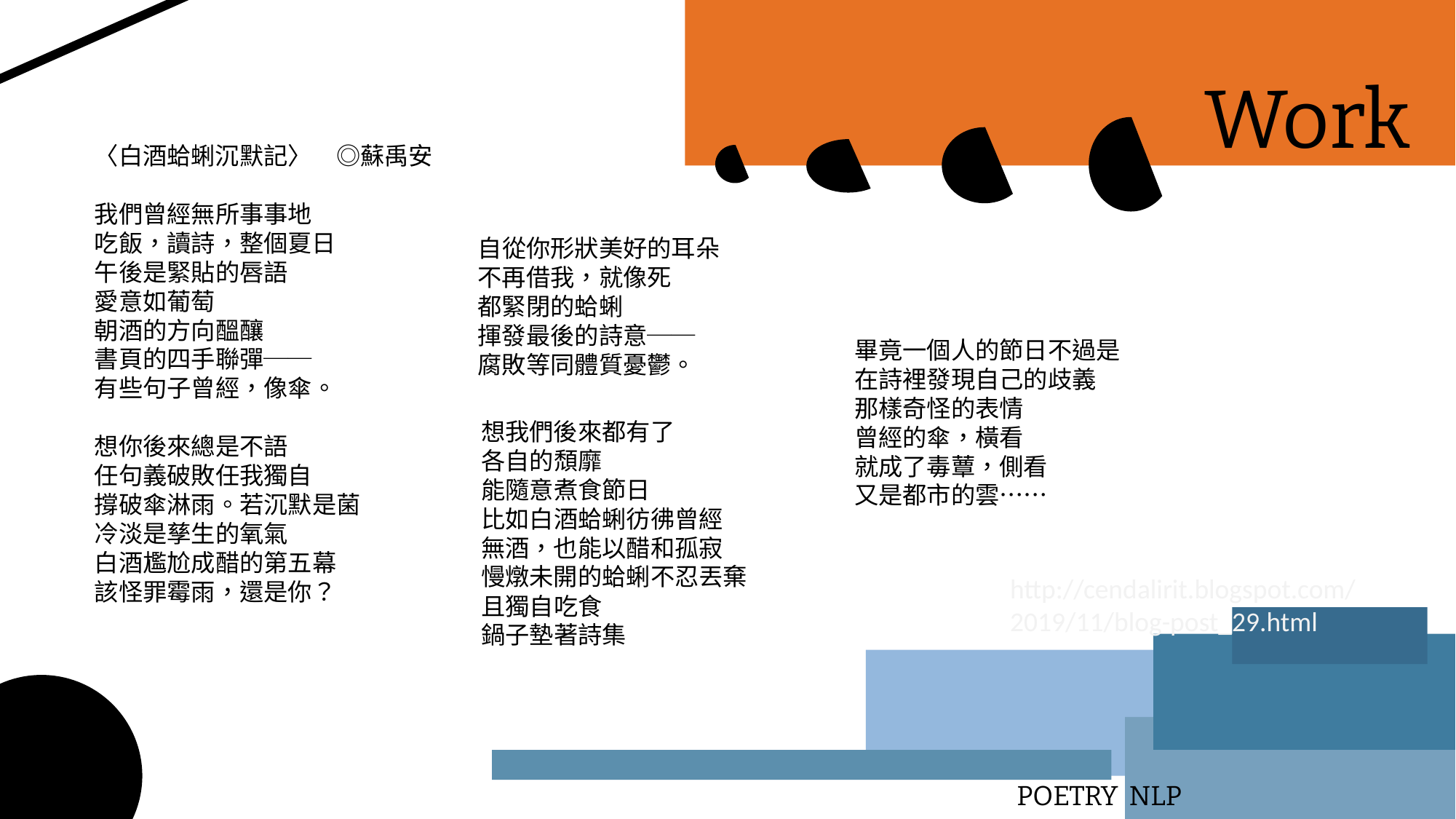

Work

〈白酒蛤蜊沉默記〉　◎蘇禹安
　
我們曾經無所事事地
吃飯，讀詩，整個夏日
午後是緊貼的唇語
愛意如葡萄
朝酒的方向醞釀
書頁的四手聯彈──
有些句子曾經，像傘。
　
想你後來總是不語
任句義破敗任我獨自
撐破傘淋雨。若沉默是菌
冷淡是孳生的氧氣
白酒尷尬成醋的第五幕
該怪罪霉雨，還是你？
　
自從你形狀美好的耳朵
不再借我，就像死
都緊閉的蛤蜊
揮發最後的詩意──
腐敗等同體質憂鬱。
　
畢竟一個人的節日不過是
在詩裡發現自己的歧義
那樣奇怪的表情
曾經的傘，橫看
就成了毒蕈，側看
又是都市的雲……
　
想我們後來都有了
各自的頹靡
能隨意煮食節日
比如白酒蛤蜊彷彿曾經
無酒，也能以醋和孤寂
慢燉未開的蛤蜊不忍丟棄
且獨自吃食
鍋子墊著詩集
http://cendalirit.blogspot.com/2019/11/blog-post_29.html

POETRY  NLP